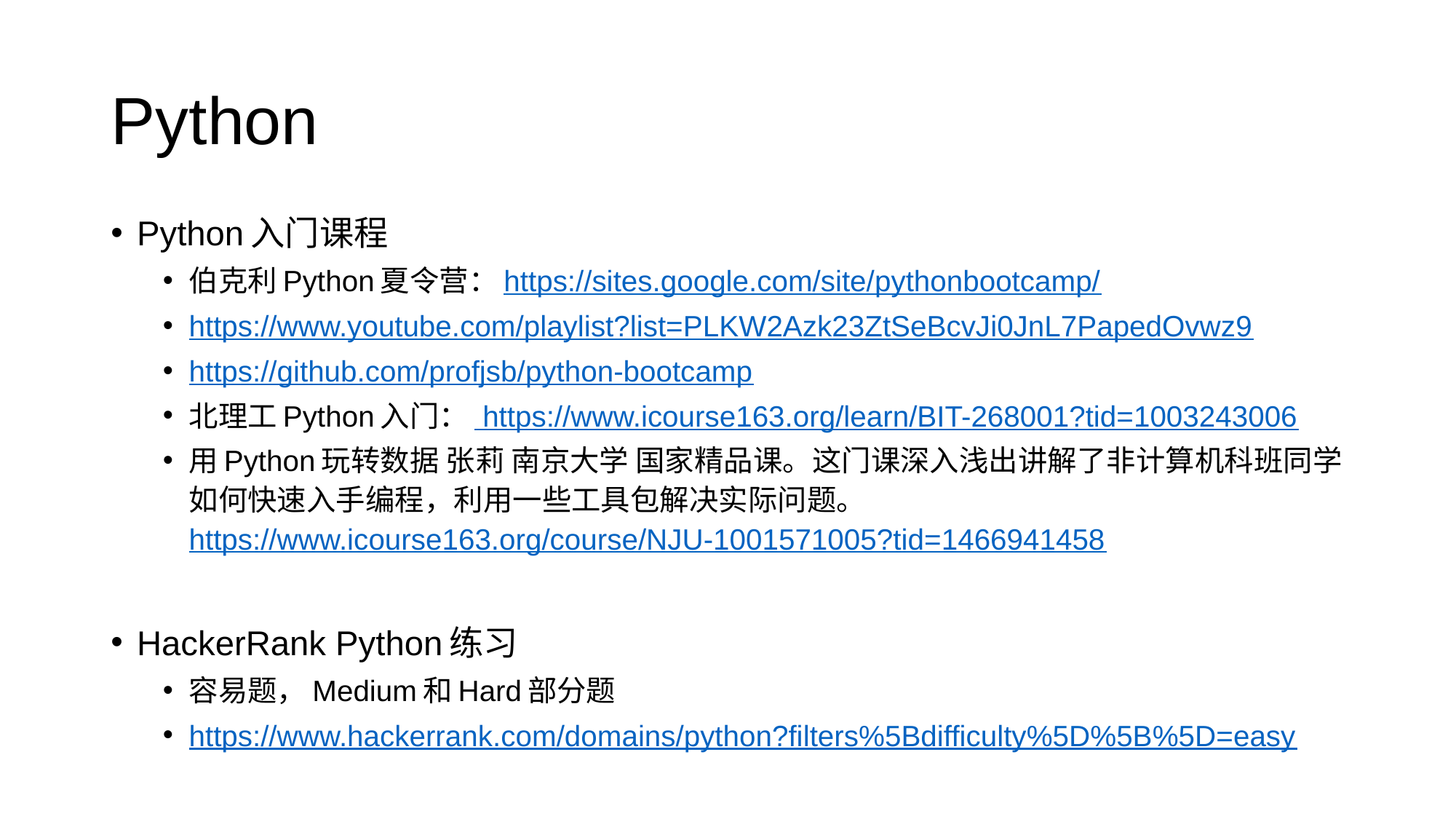

# Python
Python入门课程
伯克利Python夏令营：https://sites.google.com/site/pythonbootcamp/
https://www.youtube.com/playlist?list=PLKW2Azk23ZtSeBcvJi0JnL7PapedOvwz9
https://github.com/profjsb/python-bootcamp
北理工Python入门： https://www.icourse163.org/learn/BIT-268001?tid=1003243006
用Python玩转数据 张莉 南京大学 国家精品课。这门课深入浅出讲解了非计算机科班同学如何快速入手编程，利用一些工具包解决实际问题。https://www.icourse163.org/course/NJU-1001571005?tid=1466941458

HackerRank Python练习
容易题，Medium和Hard部分题
https://www.hackerrank.com/domains/python?filters%5Bdifficulty%5D%5B%5D=easy